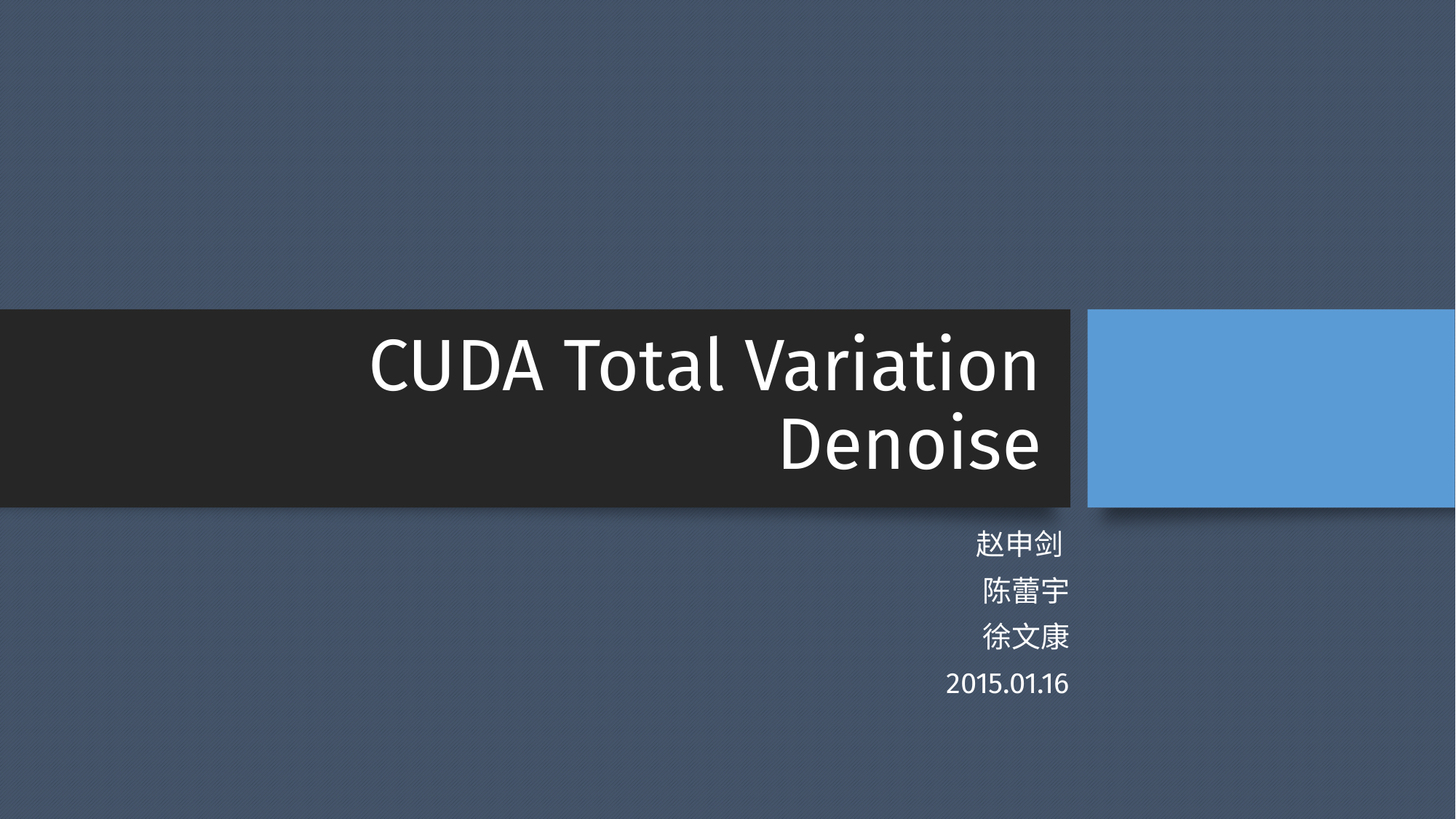

# CUDA Total Variation Denoise
赵申剑
陈蕾宇
徐文康
2015.01.16